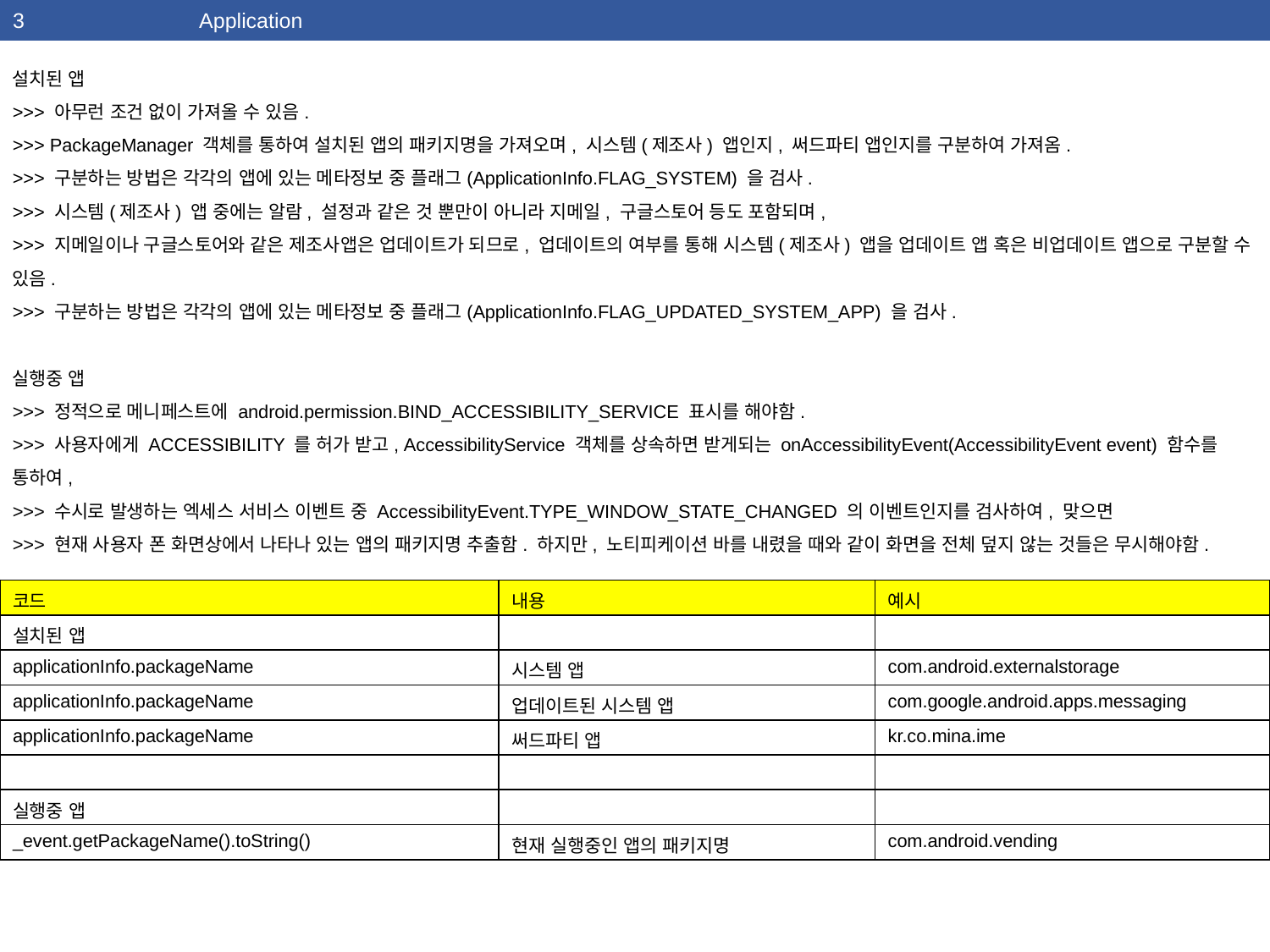

| 3 | Application |
| --- | --- |
설치된 앱
>>> 아무런 조건 없이 가져올 수 있음.
>>> PackageManager 객체를 통하여 설치된 앱의 패키지명을 가져오며, 시스템(제조사) 앱인지, 써드파티 앱인지를 구분하여 가져옴.
>>> 구분하는 방법은 각각의 앱에 있는 메타정보 중 플래그(ApplicationInfo.FLAG_SYSTEM) 을 검사.
>>> 시스템(제조사) 앱 중에는 알람, 설정과 같은 것 뿐만이 아니라 지메일, 구글스토어 등도 포함되며,
>>> 지메일이나 구글스토어와 같은 제조사앱은 업데이트가 되므로, 업데이트의 여부를 통해 시스템(제조사) 앱을 업데이트 앱 혹은 비업데이트 앱으로 구분할 수 있음.
>>> 구분하는 방법은 각각의 앱에 있는 메타정보 중 플래그(ApplicationInfo.FLAG_UPDATED_SYSTEM_APP) 을 검사.

실행중 앱
>>> 정적으로 메니페스트에 android.permission.BIND_ACCESSIBILITY_SERVICE 표시를 해야함.
>>> 사용자에게 ACCESSIBILITY 를 허가 받고, AccessibilityService 객체를 상속하면 받게되는 onAccessibilityEvent(AccessibilityEvent event) 함수를 통하여,
>>> 수시로 발생하는 엑세스 서비스 이벤트 중 AccessibilityEvent.TYPE_WINDOW_STATE_CHANGED 의 이벤트인지를 검사하여, 맞으면
>>> 현재 사용자 폰 화면상에서 나타나 있는 앱의 패키지명 추출함. 하지만, 노티피케이션 바를 내렸을 때와 같이 화면을 전체 덮지 않는 것들은 무시해야함.
| 코드 | 내용 | 예시 |
| --- | --- | --- |
| 설치된 앱 |  |  |
| applicationInfo.packageName | 시스템 앱 | com.android.externalstorage |
| applicationInfo.packageName | 업데이트된 시스템 앱 | com.google.android.apps.messaging |
| applicationInfo.packageName | 써드파티 앱 | kr.co.mina.ime |
|  |  |  |
| 실행중 앱 |  |  |
| \_event.getPackageName().toString() | 현재 실행중인 앱의 패키지명 | com.android.vending |